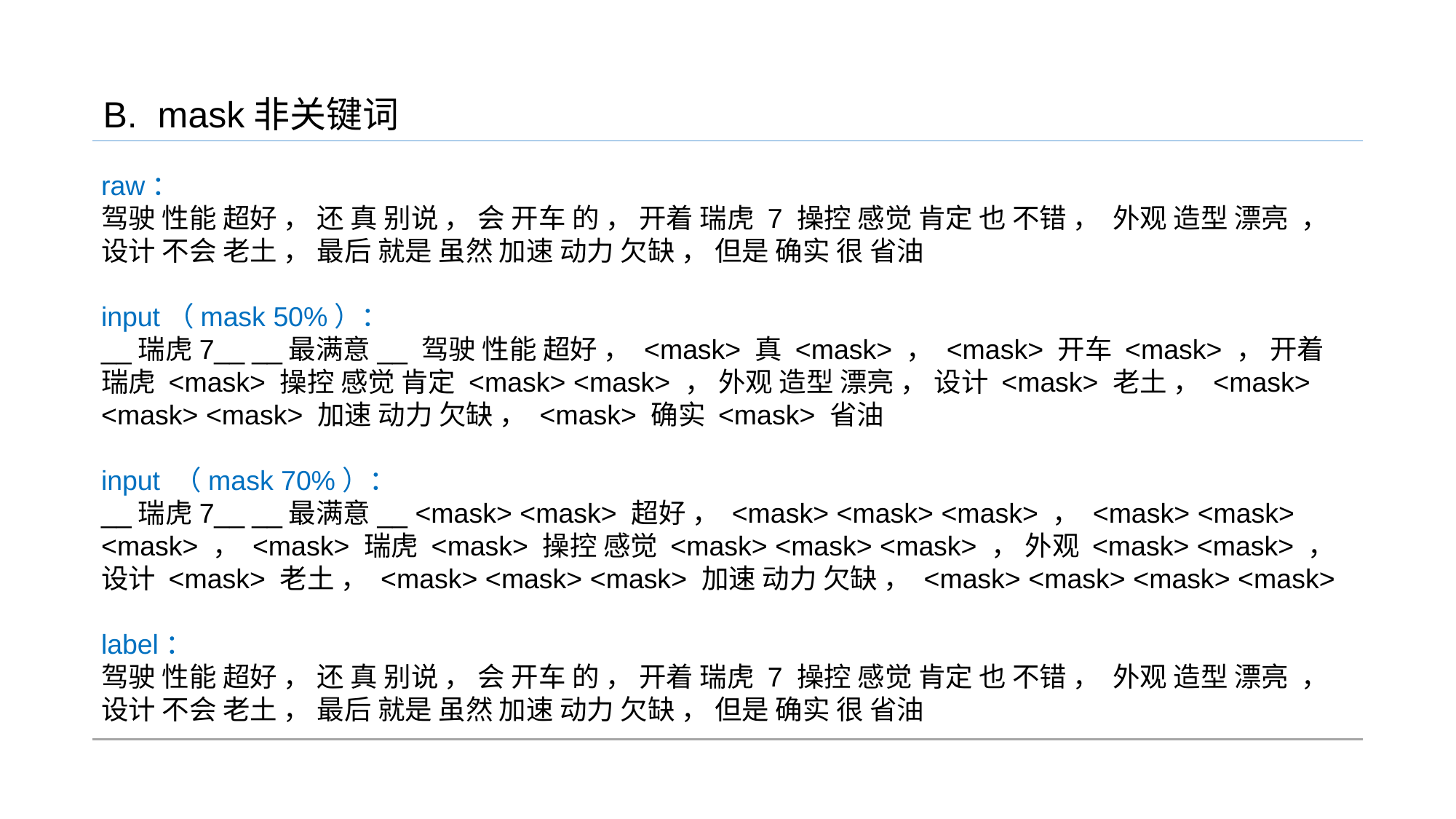

B.  mask非关键词
raw：
驾驶 性能 超好 ， 还 真 别说 ， 会 开车 的 ， 开着 瑞虎 7 操控 感觉 肯定 也 不错 ，  外观 造型 漂亮  ， 设计 不会 老土 ， 最后 就是 虽然 加速 动力 欠缺 ， 但是 确实 很 省油

input（mask 50%）：
__瑞虎7__ __最满意__ 驾驶 性能 超好 ， <mask> 真 <mask> ， <mask> 开车 <mask> ， 开着 瑞虎 <mask> 操控 感觉 肯定 <mask> <mask> ， 外观 造型 漂亮 ， 设计 <mask> 老土 ， <mask> <mask> <mask> 加速 动力 欠缺 ， <mask> 确实 <mask> 省油

input （mask 70%）：
__瑞虎7__ __最满意__ <mask> <mask> 超好 ， <mask> <mask> <mask> ， <mask> <mask> <mask> ， <mask> 瑞虎 <mask> 操控 感觉 <mask> <mask> <mask> ， 外观 <mask> <mask> ， 设计 <mask> 老土 ， <mask> <mask> <mask> 加速 动力 欠缺 ， <mask> <mask> <mask> <mask>

label：
驾驶 性能 超好 ， 还 真 别说 ， 会 开车 的 ， 开着 瑞虎 7 操控 感觉 肯定 也 不错 ，  外观 造型 漂亮  ， 设计 不会 老土 ， 最后 就是 虽然 加速 动力 欠缺 ， 但是 确实 很 省油